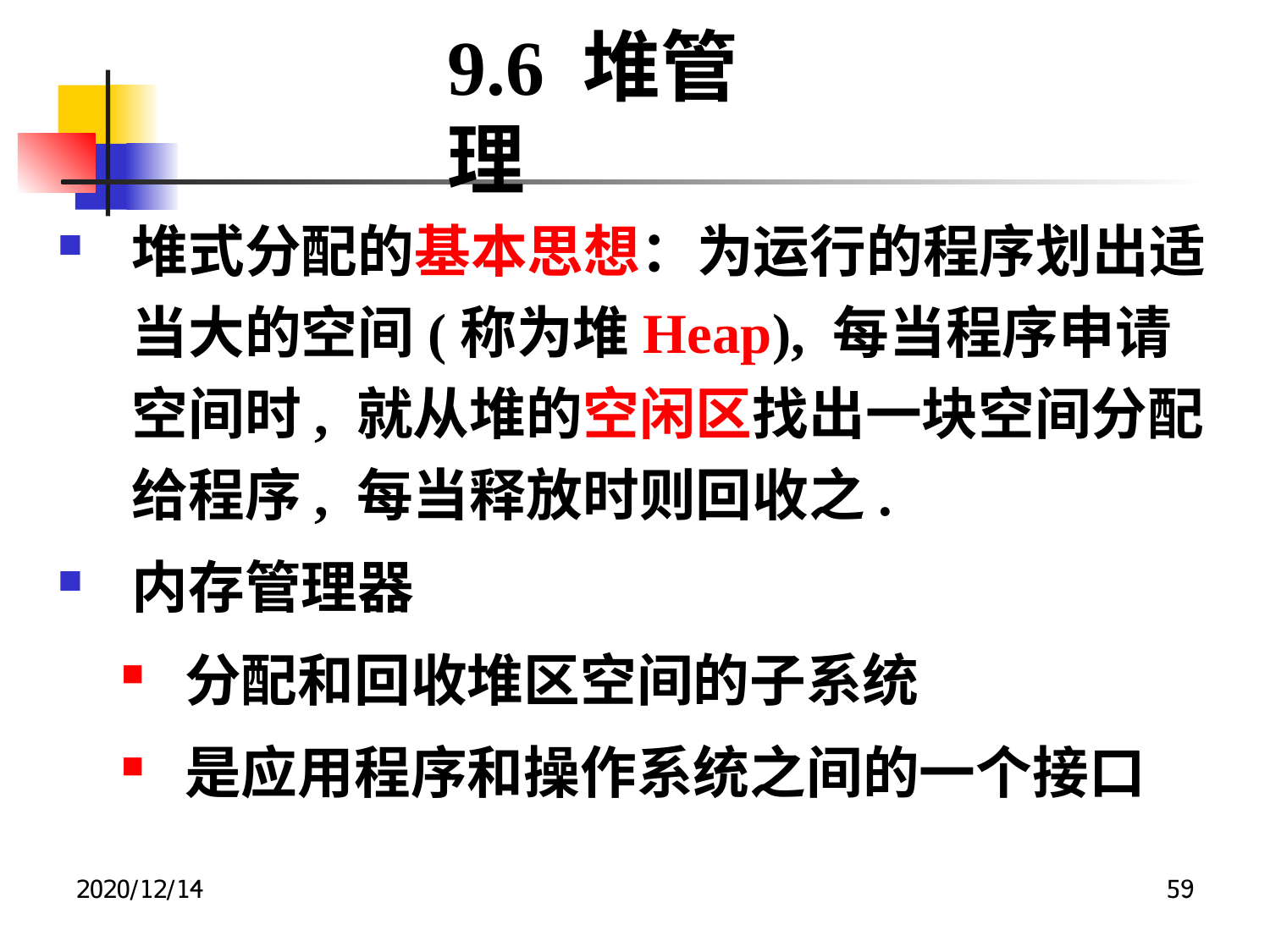

9.6 堆管理
堆式分配的基本思想：为运行的程序划出适当大的空间(称为堆Heap), 每当程序申请空间时, 就从堆的空闲区找出一块空间分配给程序, 每当释放时则回收之.
内存管理器
分配和回收堆区空间的子系统
是应用程序和操作系统之间的一个接口
2020/12/14
59